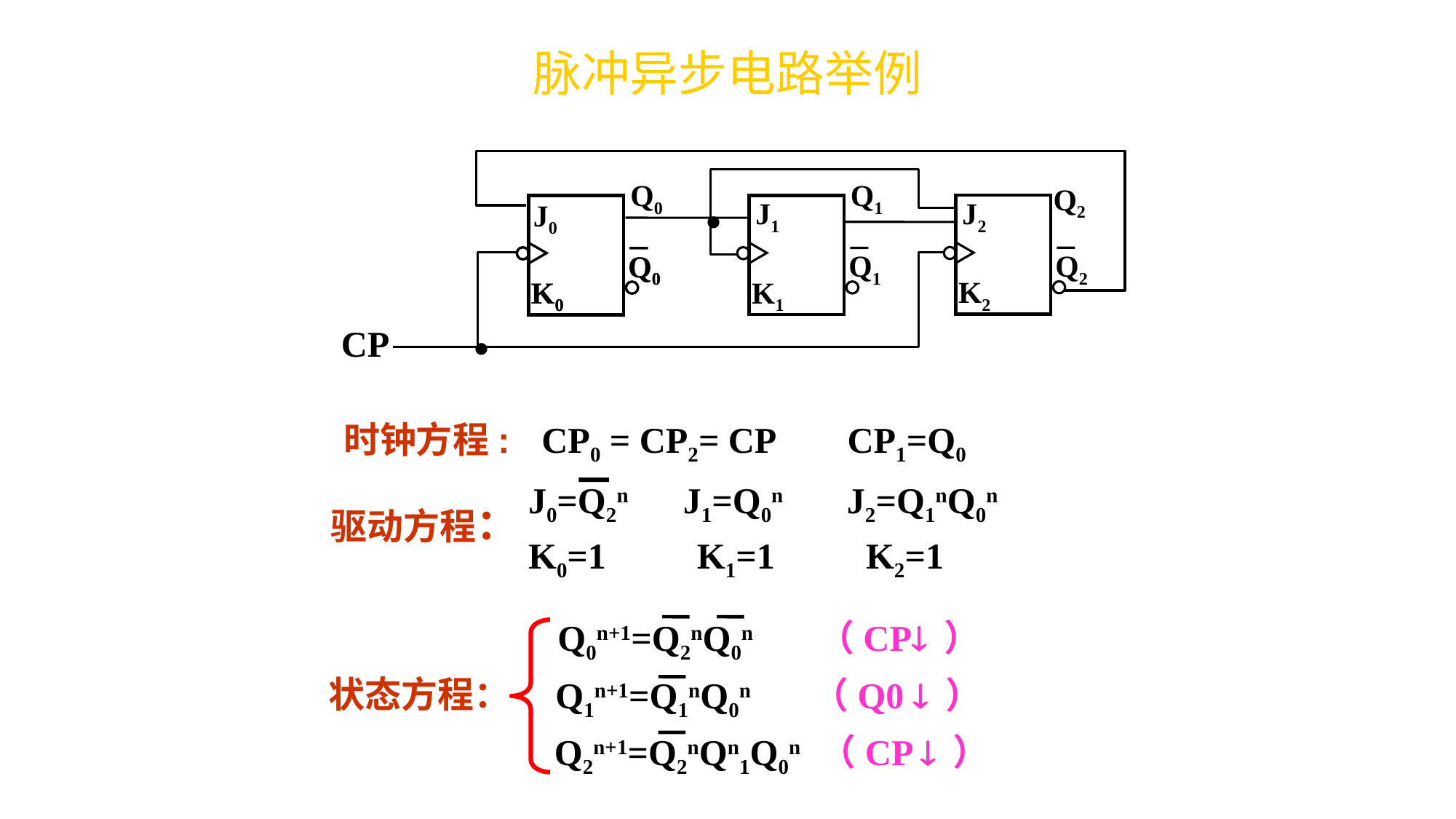

# 脉冲异步电路举例
.

Q1
Q0
Q2
J2
J1
J0

Q2
Q1
Q0
Q0

K2
K1
K0
K0
.

CP
时钟方程:   CP0 = CP2= CP        CP1=Q0
J0=Q2n      J1=Q0n       J2=Q1nQ0n
K0=1          K1=1          K2=1

驱动方程：
 Q0n+1=Q2nQ0n         （CP↓ ）

 Q1n+1=Q1nQ0n          （Q0 ↓ ）

Q2n+1=Q2nQn1Q0n  （CP ↓ ）

状态方程：